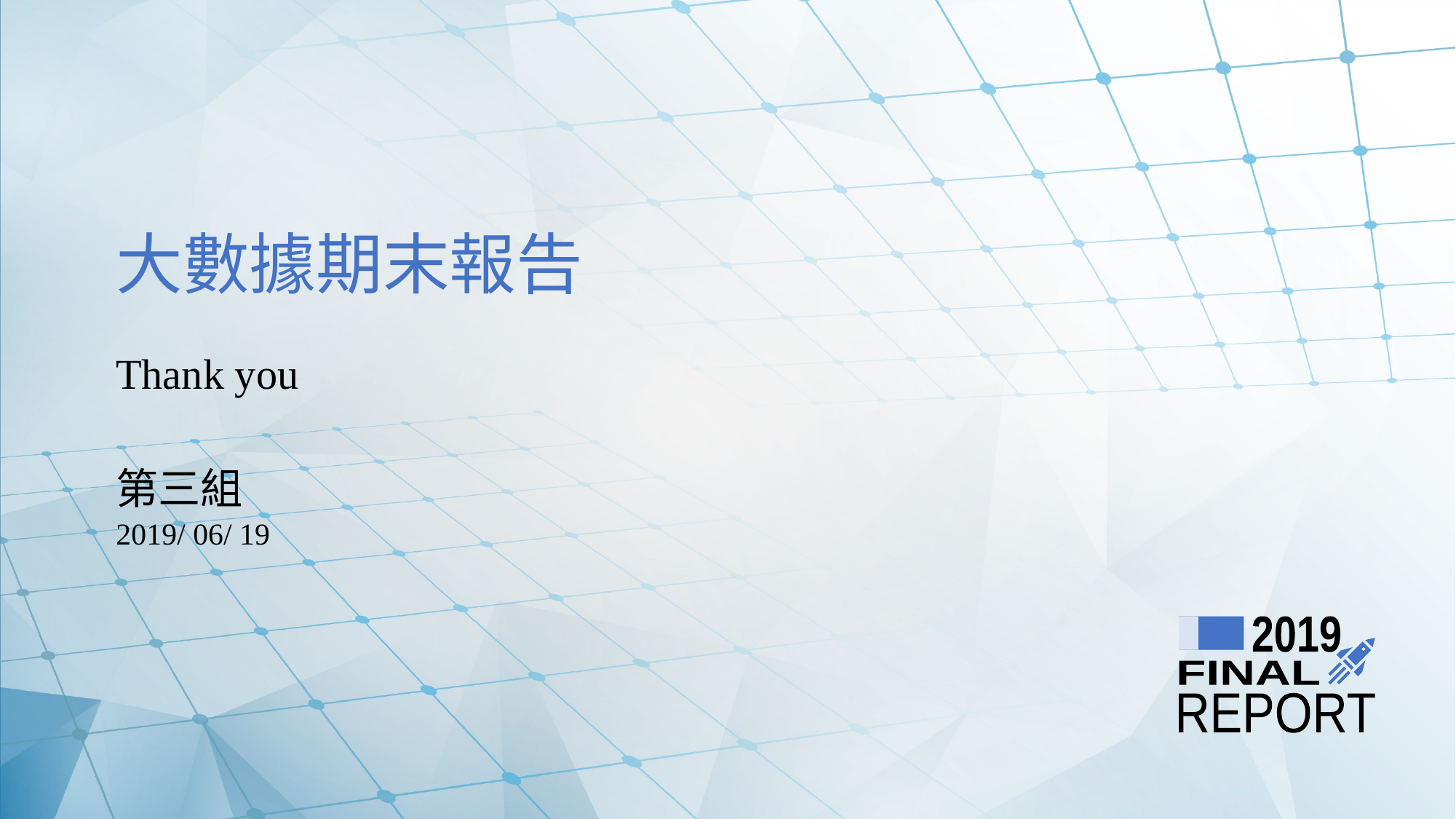

# 大數據期末報告
Thank you
第三組
2019/ 06/ 19

2019
FINAL
REPORT